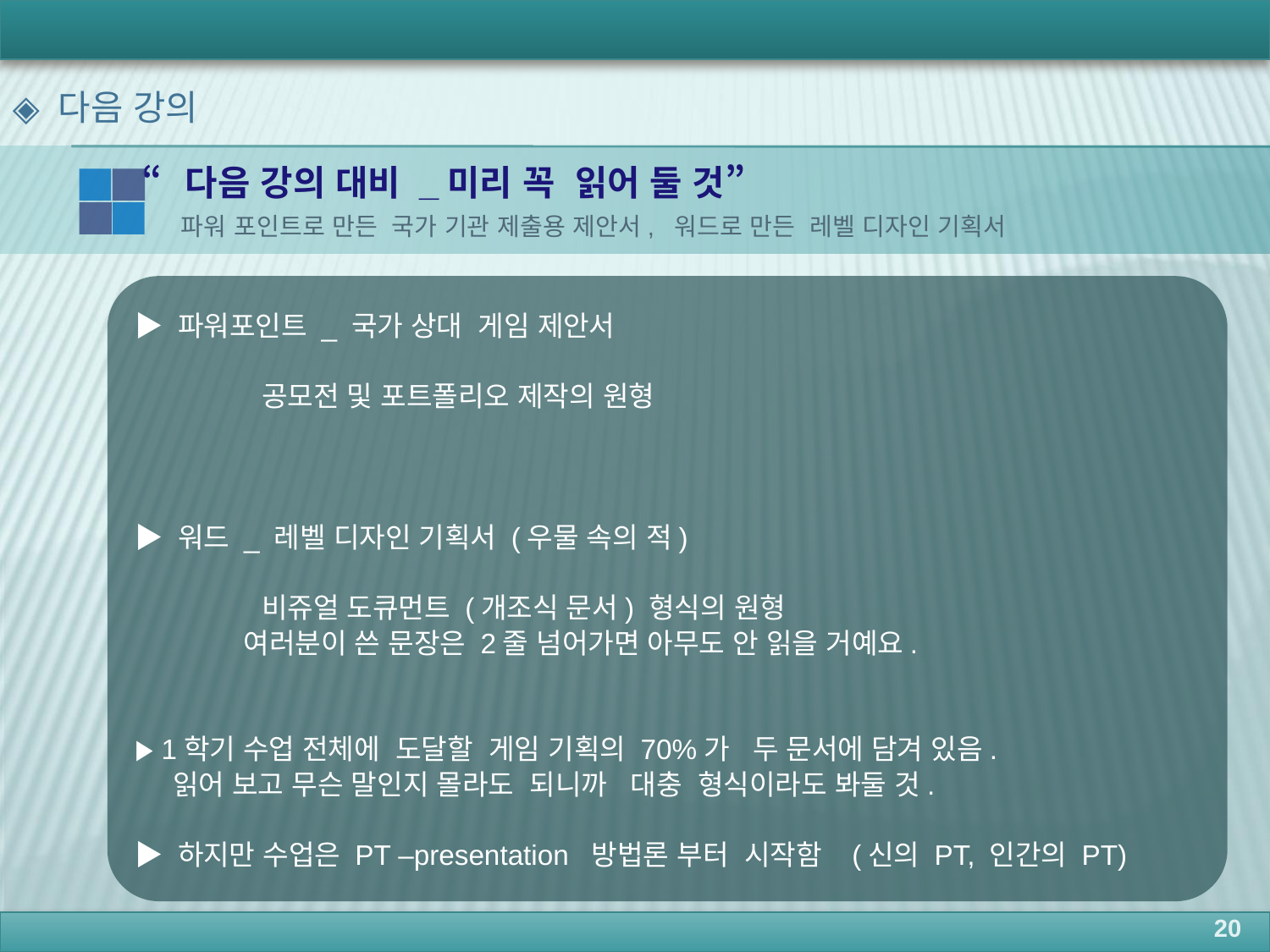

◈ 다음 강의

“다음 강의 대비 _미리 꼭  읽어 둘 것”

파워 포인트로 만든  국가 기관 제출용 제안서,  워드로 만든  레벨 디자인 기획서
▶ 파워포인트 _ 국가 상대  게임 제안서

    	공모전 및 포트폴리오 제작의 원형

▶ 워드 _ 레벨 디자인 기획서 (우물 속의 적)

    	비쥬얼 도큐먼트 (개조식 문서) 형식의 원형
             여러분이 쓴 문장은 2줄 넘어가면 아무도 안 읽을 거예요.

▶ 1학기 수업 전체에  도달할  게임 기획의 70%가   두 문서에 담겨 있음.
    읽어 보고 무슨 말인지 몰라도  되니까   대충  형식이라도 봐둘 것.

▶ 하지만 수업은 PT –presentation  방법론 부터  시작함   (신의 PT, 인간의 PT)
20